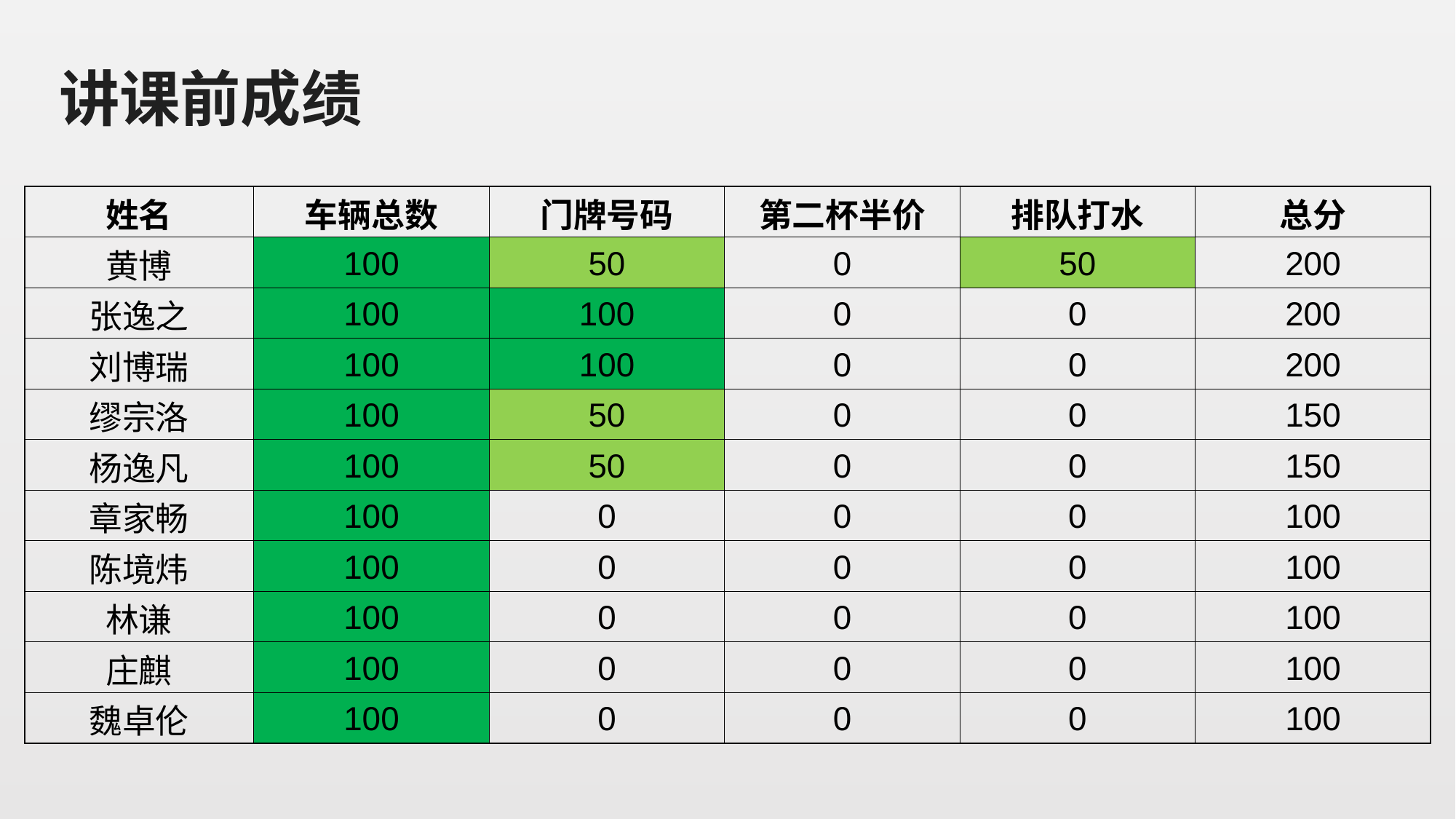

讲课前成绩
| 姓名 | 车辆总数 | 门牌号码 | 第二杯半价 | 排队打水 | 总分 |
| --- | --- | --- | --- | --- | --- |
| 黄博 | 100 | 50 | 0 | 50 | 200 |
| 张逸之 | 100 | 100 | 0 | 0 | 200 |
| 刘博瑞 | 100 | 100 | 0 | 0 | 200 |
| 缪宗洛 | 100 | 50 | 0 | 0 | 150 |
| 杨逸凡 | 100 | 50 | 0 | 0 | 150 |
| 章家畅 | 100 | 0 | 0 | 0 | 100 |
| 陈境炜 | 100 | 0 | 0 | 0 | 100 |
| 林谦 | 100 | 0 | 0 | 0 | 100 |
| 庄麒 | 100 | 0 | 0 | 0 | 100 |
| 魏卓伦 | 100 | 0 | 0 | 0 | 100 |